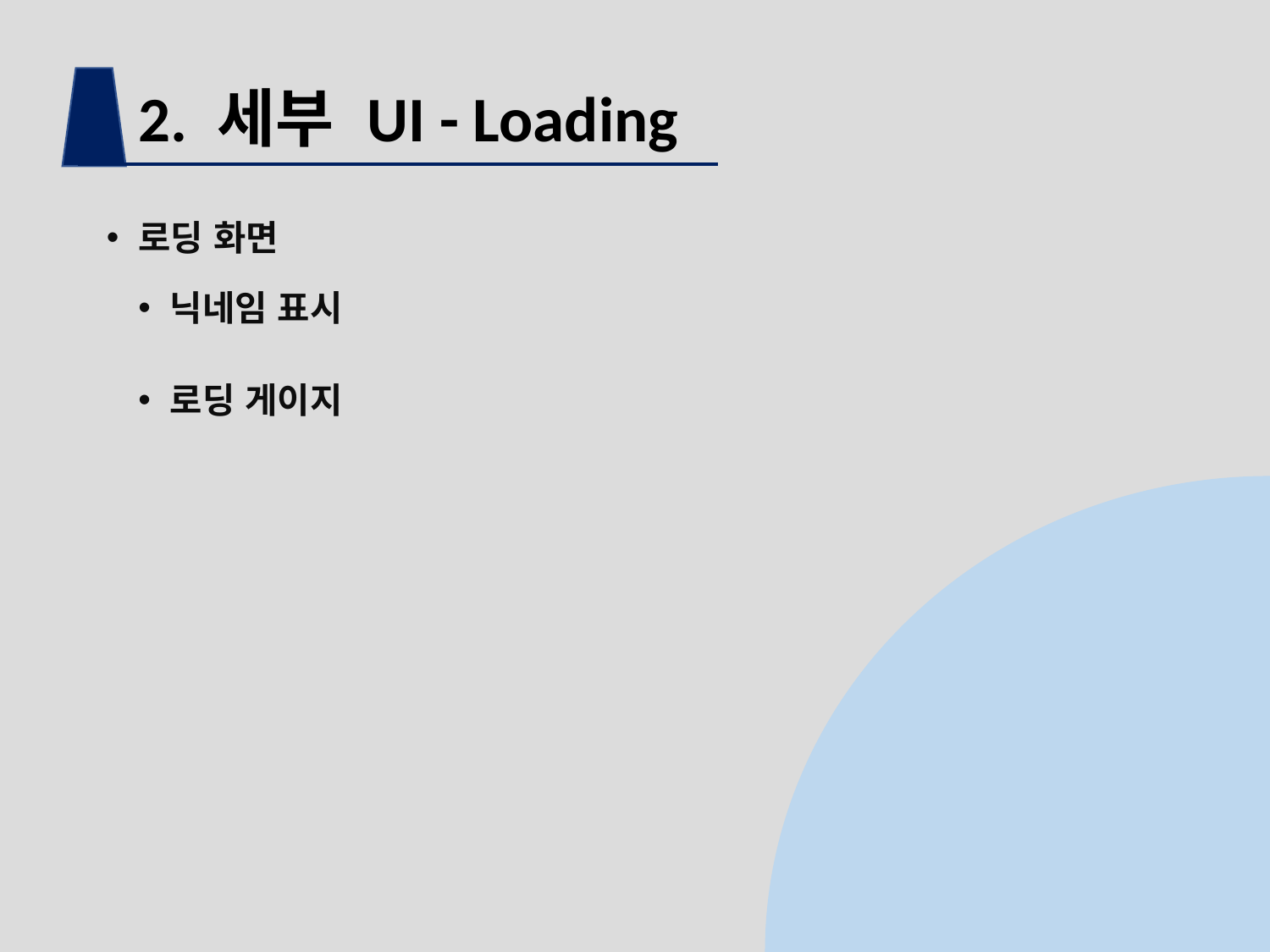

#
2. 세부 UI - Loading
로딩 화면
닉네임 표시
로딩 게이지